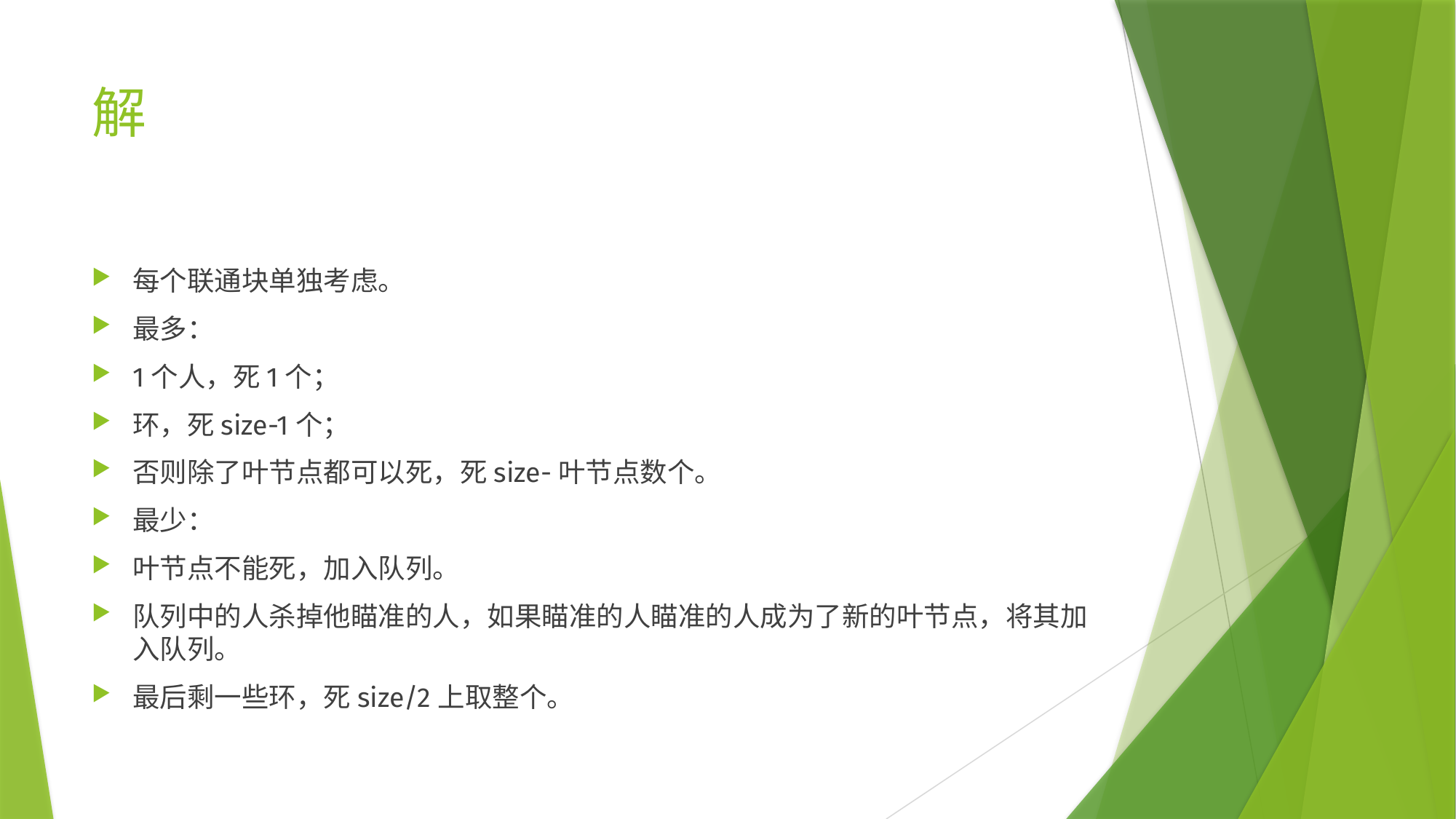

# 解
每个联通块单独考虑。
最多：
1个人，死1个；
环，死size-1个；
否则除了叶节点都可以死，死size-叶节点数个。
最少：
叶节点不能死，加入队列。
队列中的人杀掉他瞄准的人，如果瞄准的人瞄准的人成为了新的叶节点，将其加入队列。
最后剩一些环，死size/2上取整个。